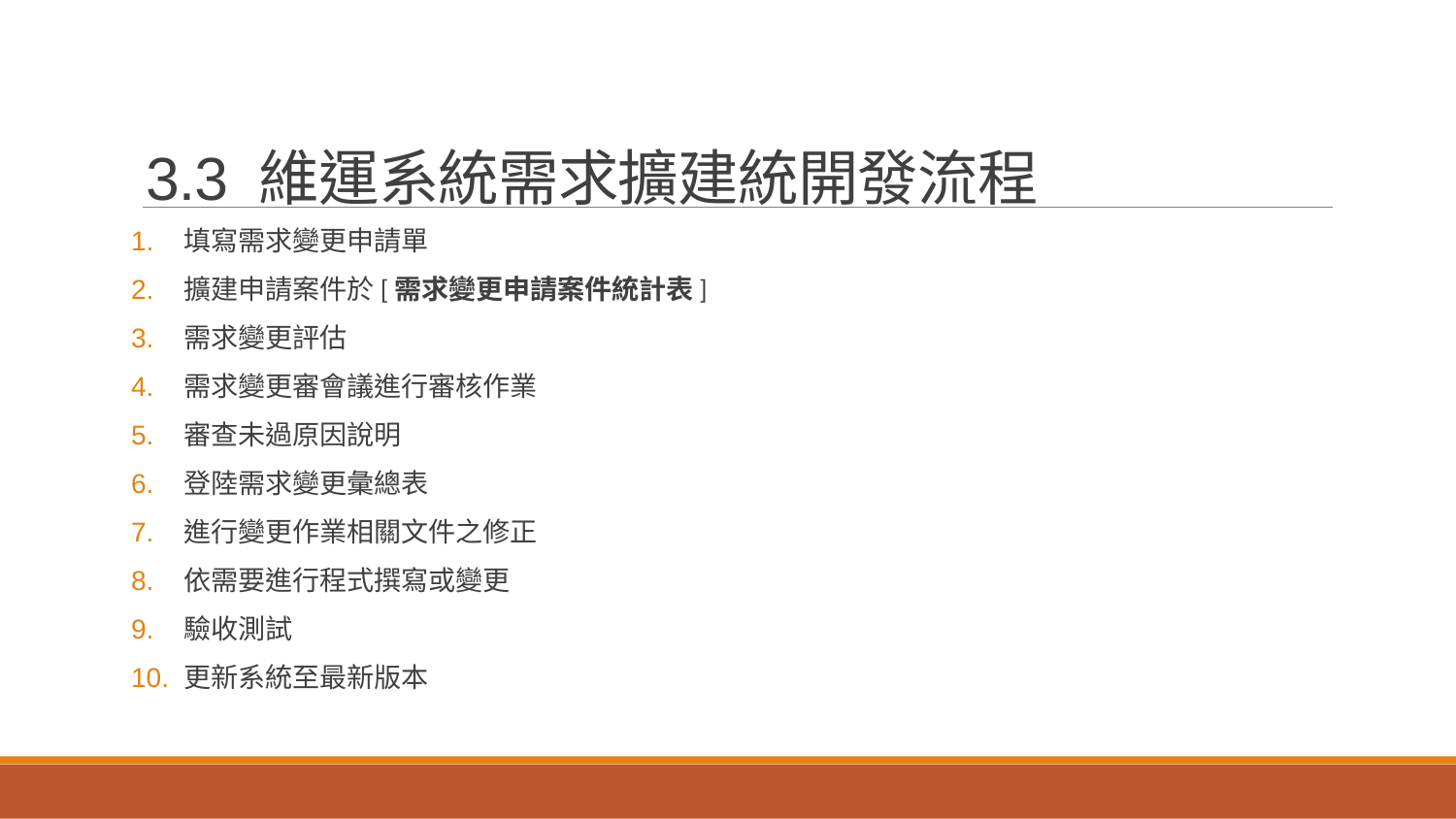

# 3.3 維運系統需求擴建統開發流程
填寫需求變更申請單
擴建申請案件於[需求變更申請案件統計表]
需求變更評估
需求變更審會議進行審核作業
審查未過原因說明
登陸需求變更彙總表
進行變更作業相關文件之修正
依需要進行程式撰寫或變更
驗收測試
更新系統至最新版本